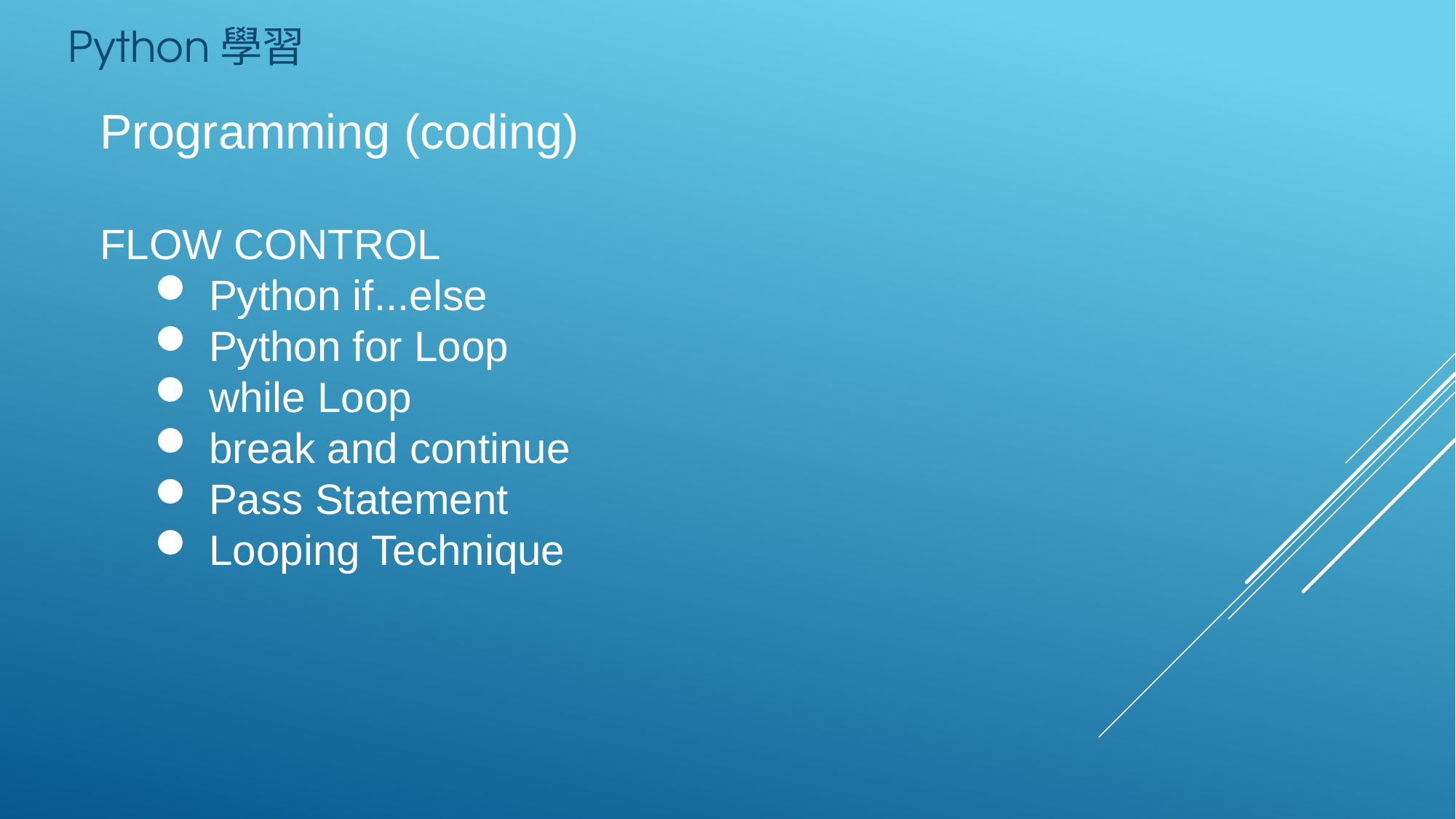

Python學習
Programming (coding)

FLOW CONTROL
Python if...else
Python for Loop
while Loop
break and continue
Pass Statement
Looping Technique